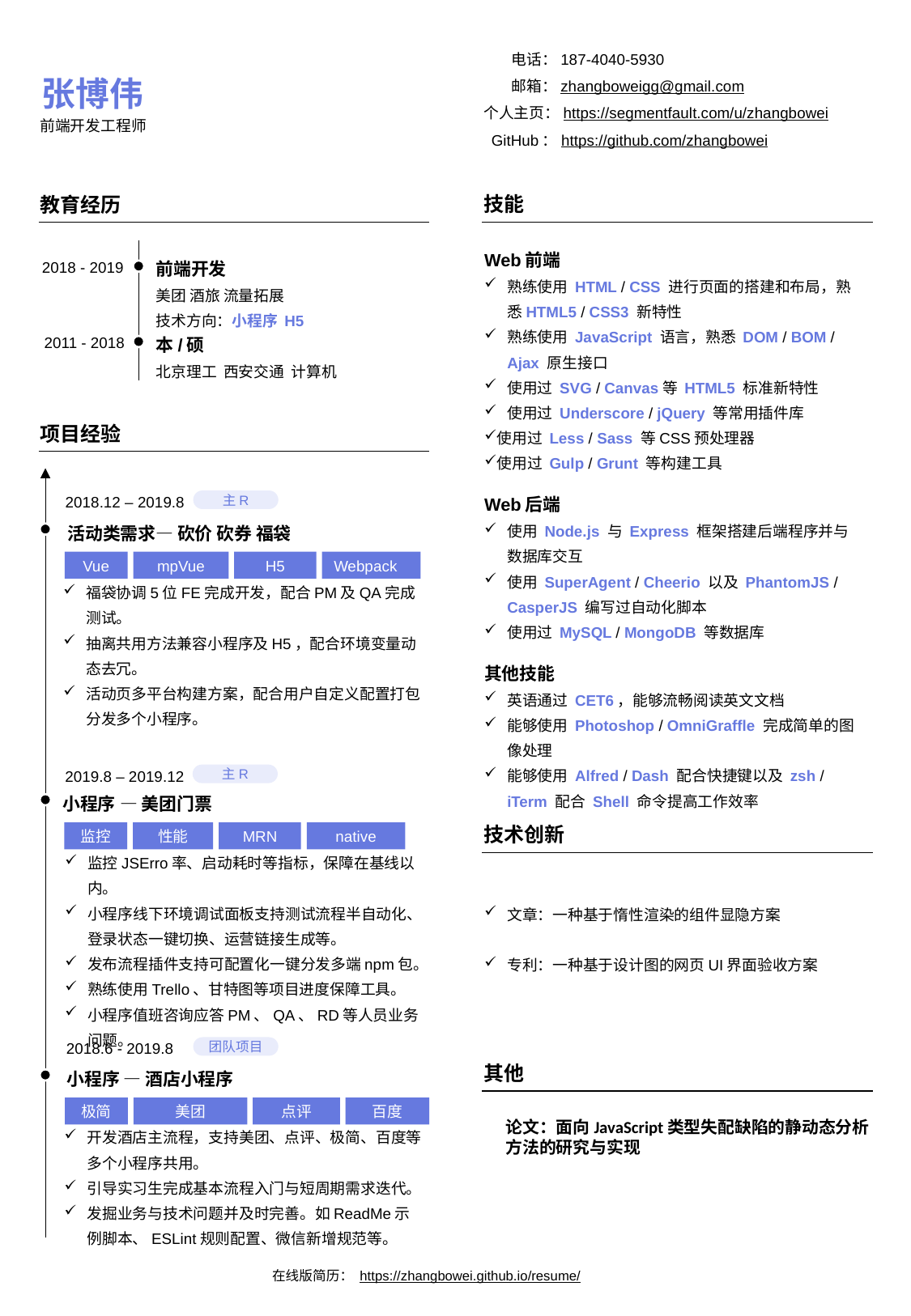

电话：187-4040-5930
       邮箱：zhangboweigg@gmail.com
个人主页：https://segmentfault.com/u/zhangbowei
  GitHub：https://github.com/zhangbowei
张博伟
前端开发工程师
技能
教育经历
Web前端
熟练使用 HTML / CSS 进行页面的搭建和布局，熟悉HTML5 / CSS3 新特性
熟练使用 JavaScript 语言，熟悉 DOM / BOM / Ajax 原生接口
使用过 SVG / Canvas等 HTML5 标准新特性
使用过 Underscore / jQuery 等常用插件库
使用过 Less / Sass 等CSS预处理器
使用过 Gulp / Grunt 等构建工具
Web后端
使用 Node.js 与 Express 框架搭建后端程序并与数据库交互
使用 SuperAgent / Cheerio 以及 PhantomJS / CasperJS 编写过自动化脚本
使用过 MySQL / MongoDB 等数据库
其他技能
英语通过 CET6，能够流畅阅读英文文档
能够使用 Photoshop / OmniGraffle 完成简单的图像处理
能够使用 Alfred / Dash 配合快捷键以及 zsh / iTerm 配合 Shell 命令提高工作效率
前端开发
美团 酒旅 流量拓展
技术方向：小程序 H5
本/硕
北京理工  西安交通  计算机
2018 - 2019

2011 - 2018

项目经验
2018.12 – 2019.8
活动类需求— 砍价 砍券 福袋
Vue
mpVue
H5
Webpack
福袋协调5位FE完成开发，配合PM及QA完成测试。
抽离共用方法兼容小程序及H5，配合环境变量动态去冗。
活动页多平台构建方案，配合用户自定义配置打包分发多个小程序。
主R

2019.8 – 2019.12
主R
小程序 — 美团门票

技术创新
监控
性能
MRN
native
监控JSErro率、启动耗时等指标，保障在基线以内。
小程序线下环境调试面板支持测试流程半自动化、登录状态一键切换、运营链接生成等。
发布流程插件支持可配置化一键分发多端npm包。
熟练使用Trello、甘特图等项目进度保障工具。
小程序值班咨询应答PM、QA、RD等人员业务问题。

文章：一种基于惰性渲染的组件显隐方案

专利：一种基于设计图的网页UI界面验收方案
2018.6 - 2019.8

团队项目
小程序 — 酒店小程序
极简
美团
点评
百度
开发酒店主流程，支持美团、点评、极简、百度等多个小程序共用。
引导实习生完成基本流程入门与短周期需求迭代。
发掘业务与技术问题并及时完善。如ReadMe示例脚本、ESLint规则配置、微信新增规范等。

其他

论文：面向JavaScript类型失配缺陷的静动态分析
方法的研究与实现
在线版简历： https://zhangbowei.github.io/resume/